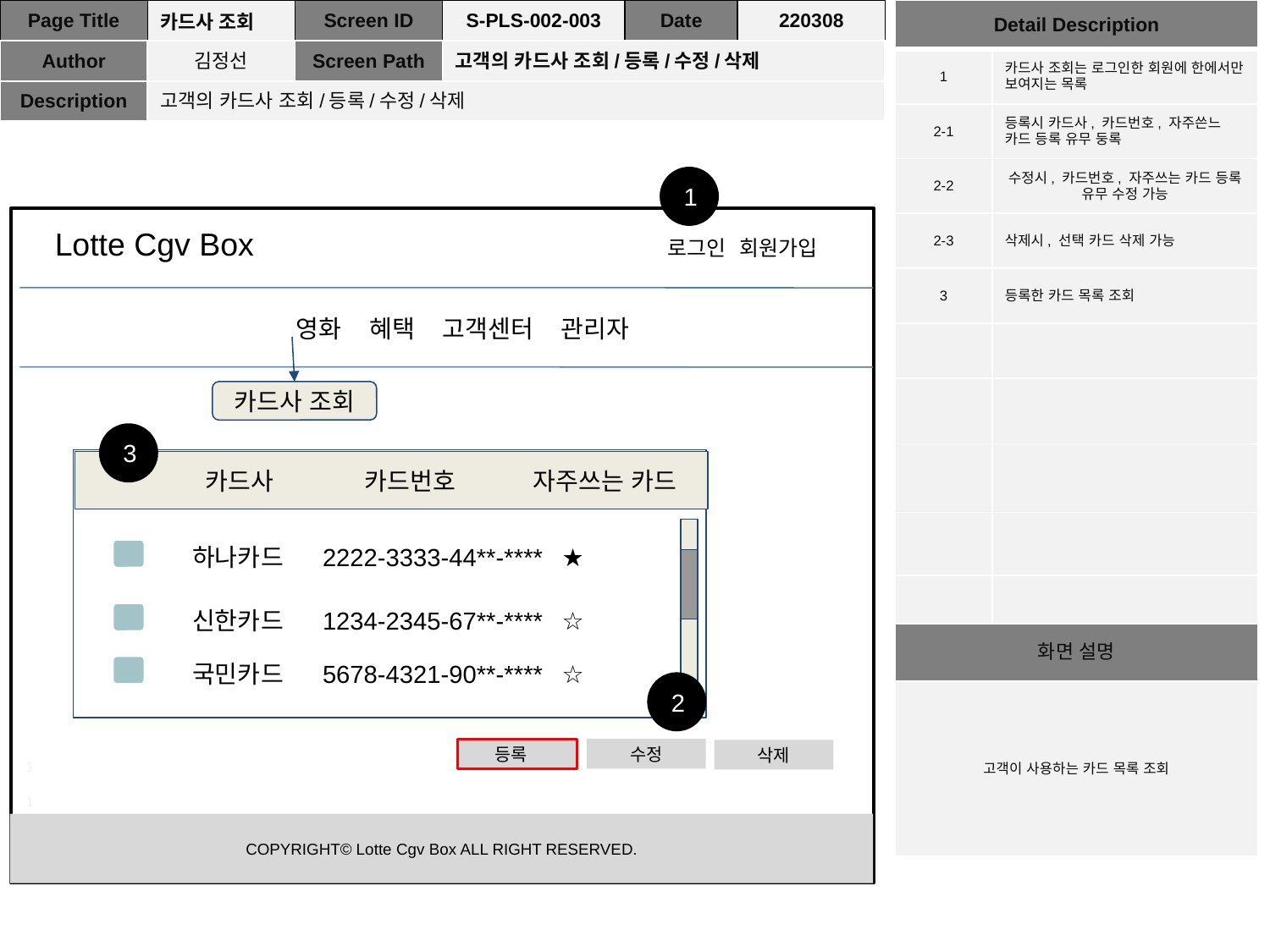

| Page Title | 카드사 조회 | Screen ID | S-PLS-002-003 | Date | 220308 |
| --- | --- | --- | --- | --- | --- |
| Author | 김정선 | Screen Path | 고객의 카드사 조회/등록/수정/삭제 |  |  |
| Description | 고객의 카드사 조회/등록/수정/삭제 |  |  |  |  |
| Detail Description |  |
| --- | --- |
| 1 | 카드사 조회는 로그인한 회원에 한에서만 보여지는 목록 |
| 2-1 | 등록시 카드사, 카드번호, 자주쓴느 카드 등록 유무 둥록 |
| 2-2 | 수정시, 카드번호, 자주쓰는 카드 등록 유무 수정 가능 |
| 2-3 | 삭제시, 선택 카드 삭제 가능 |
| 3 | 등록한 카드 목록 조회 |
|  |  |
|  |  |
|  |  |
|  |  |
|  |  |
| 화면 설명 |  |
| 고객이 사용하는 카드 목록 조회 |  |
1

Lotte Cgv Box
로그인   회원가입
영화     혜택     고객센터     관리자
카드사 조회
3

                카드사             카드번호           자주쓰는 카드

 하나카드      2222-3333-44**-****	★

 신한카드      1234-2345-67**-****	☆

 국민카드      5678-4321-90**-****	☆

2
     등록
수정
삭제
1
1

COPYRIGHT© Lotte Cgv Box ALL RIGHT RESERVED.